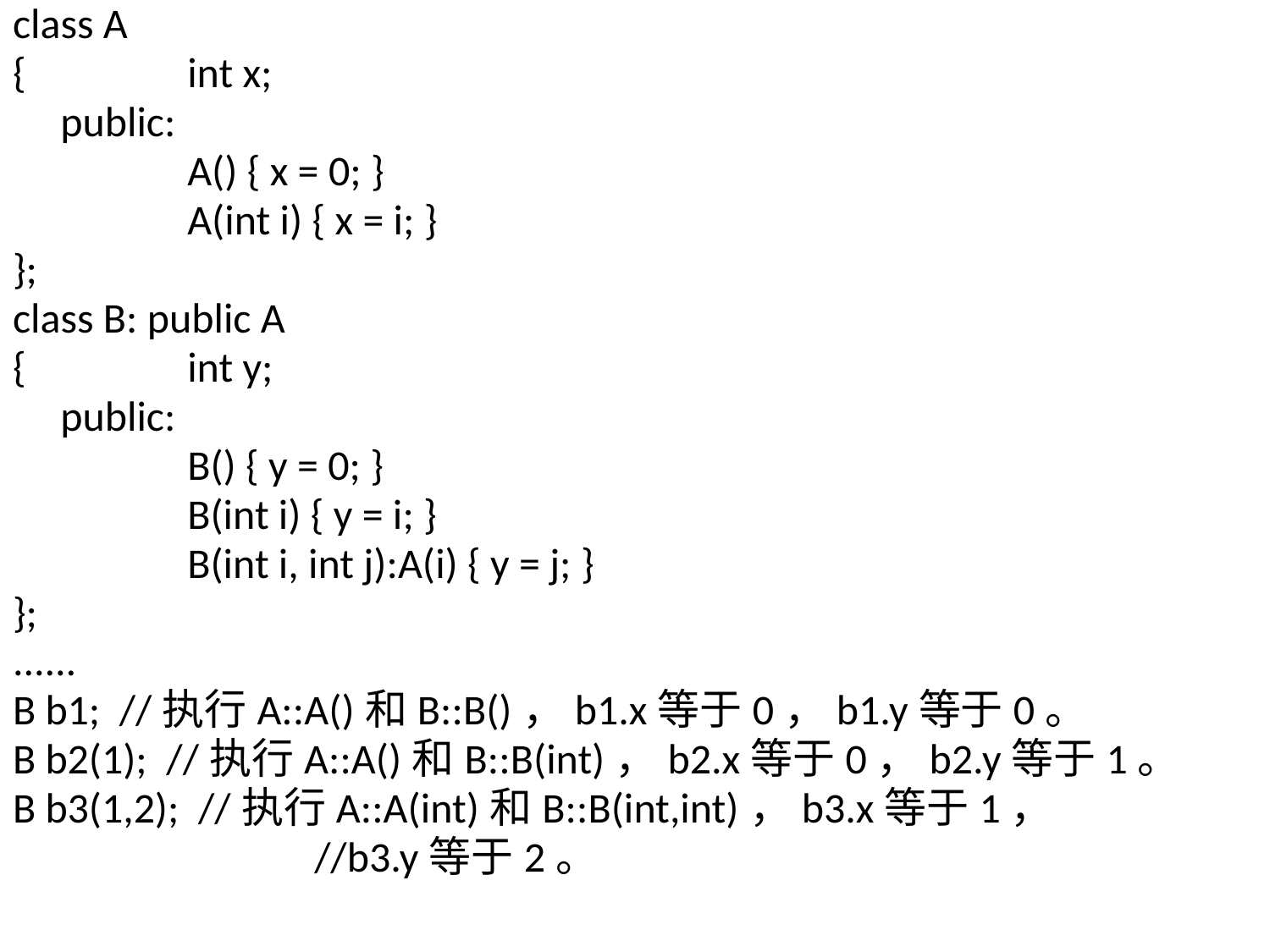

class A
{		int x;
	public:
		A() { x = 0; }
		A(int i) { x = i; }
};
class B: public A
{		int y;
	public:
		B() { y = 0; }
		B(int i) { y = i; }
		B(int i, int j):A(i) { y = j; }
};
......
B b1;  //执行A::A()和B::B()，b1.x等于0，b1.y等于0。
B b2(1);  //执行A::A()和B::B(int)，b2.x等于0，b2.y等于1。
B b3(1,2);  //执行A::A(int)和B::B(int,int)，b3.x等于1，
			//b3.y等于2。